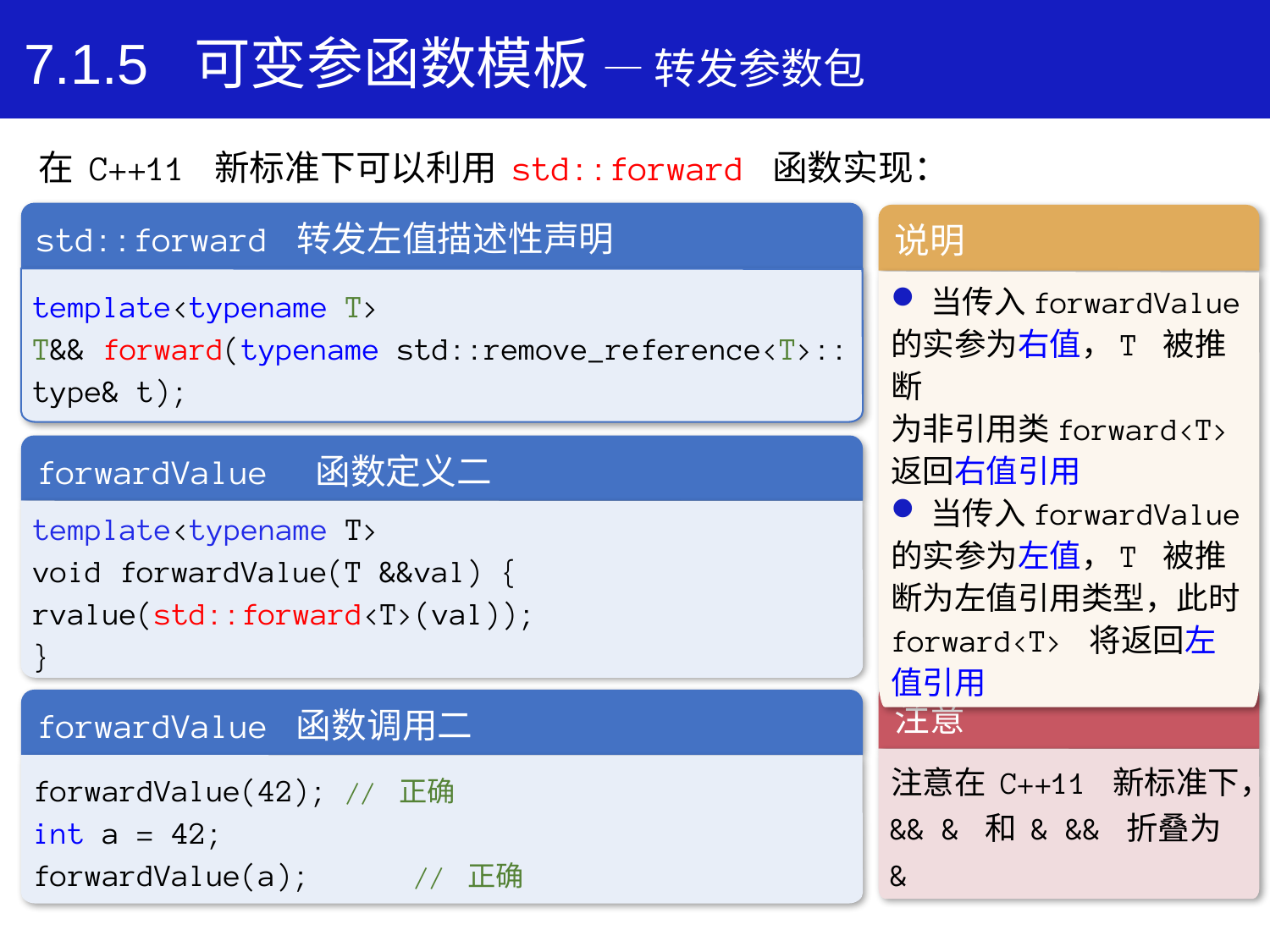

7.1.5  可变参函数模板 — 转发参数包
在 C++11 新标准下可以利用 std::forward 函数实现：
std::forward 转发左值描述性声明
template<typename T>
T&& forward(typename std::remove_reference<T>::
type& t);
说明
当传入forwardValue
的实参为右值，T 被推断
为非引用类forward<T> 返回右值引用
当传入forwardValue
的实参为左值，T 被推断为左值引用类型，此时forward<T> 将返回左值引用
学习目标
forwardValue  函数定义二
template<typename T>
void forwardValue(T &&val) {
rvalue(std::forward<T>(val));
}
注意
注意在 C++11 新标准下，
&& & 和 & && 折叠为 &
forwardValue 函数调用二
forwardValue(42); // 正确
int a = 42;
forwardValue(a); 	// 正确
23